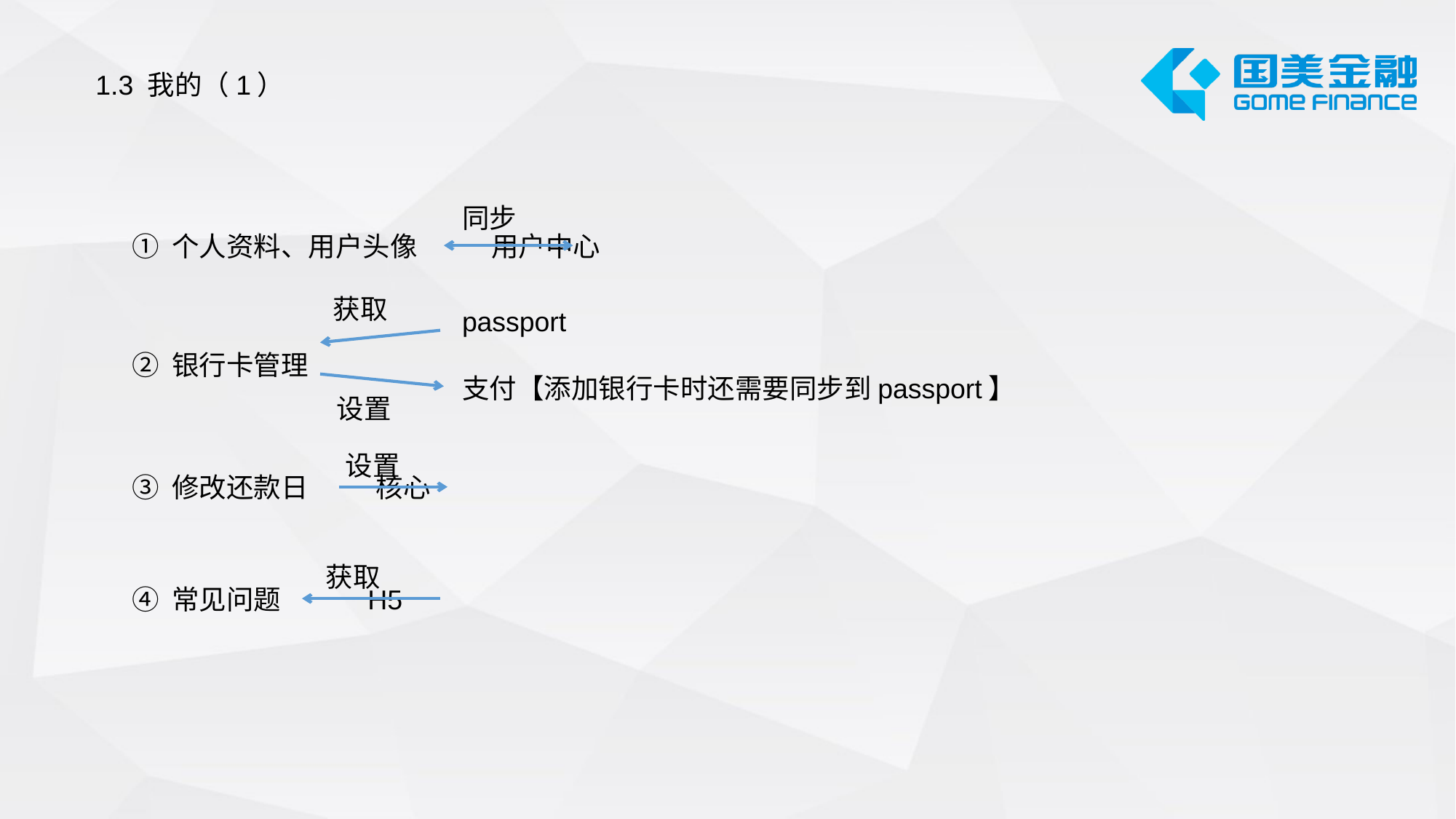

1.3 我的（1）
同步
① 个人资料、用户头像            用户中心
获取
passport

② 银行卡管理
支付【添加银行卡时还需要同步到passport】

设置
设置
③ 修改还款日           核心
获取
④ 常见问题             H5